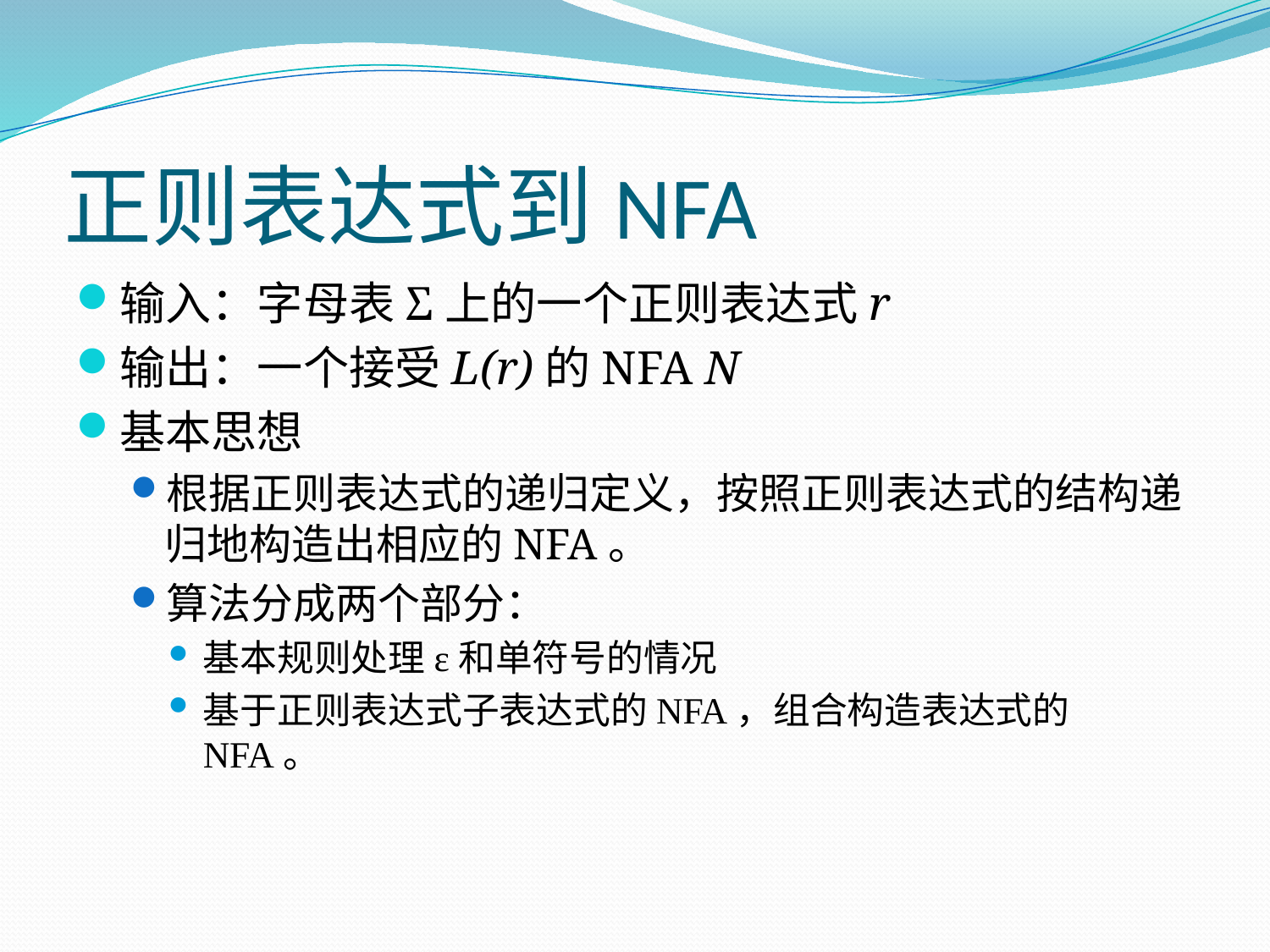

# 正则表达式到NFA
输入：字母表Σ上的一个正则表达式r
输出：一个接受L(r)的NFA N
基本思想
根据正则表达式的递归定义，按照正则表达式的结构递归地构造出相应的NFA。
算法分成两个部分：
基本规则处理ε和单符号的情况
基于正则表达式子表达式的NFA，组合构造表达式的NFA。